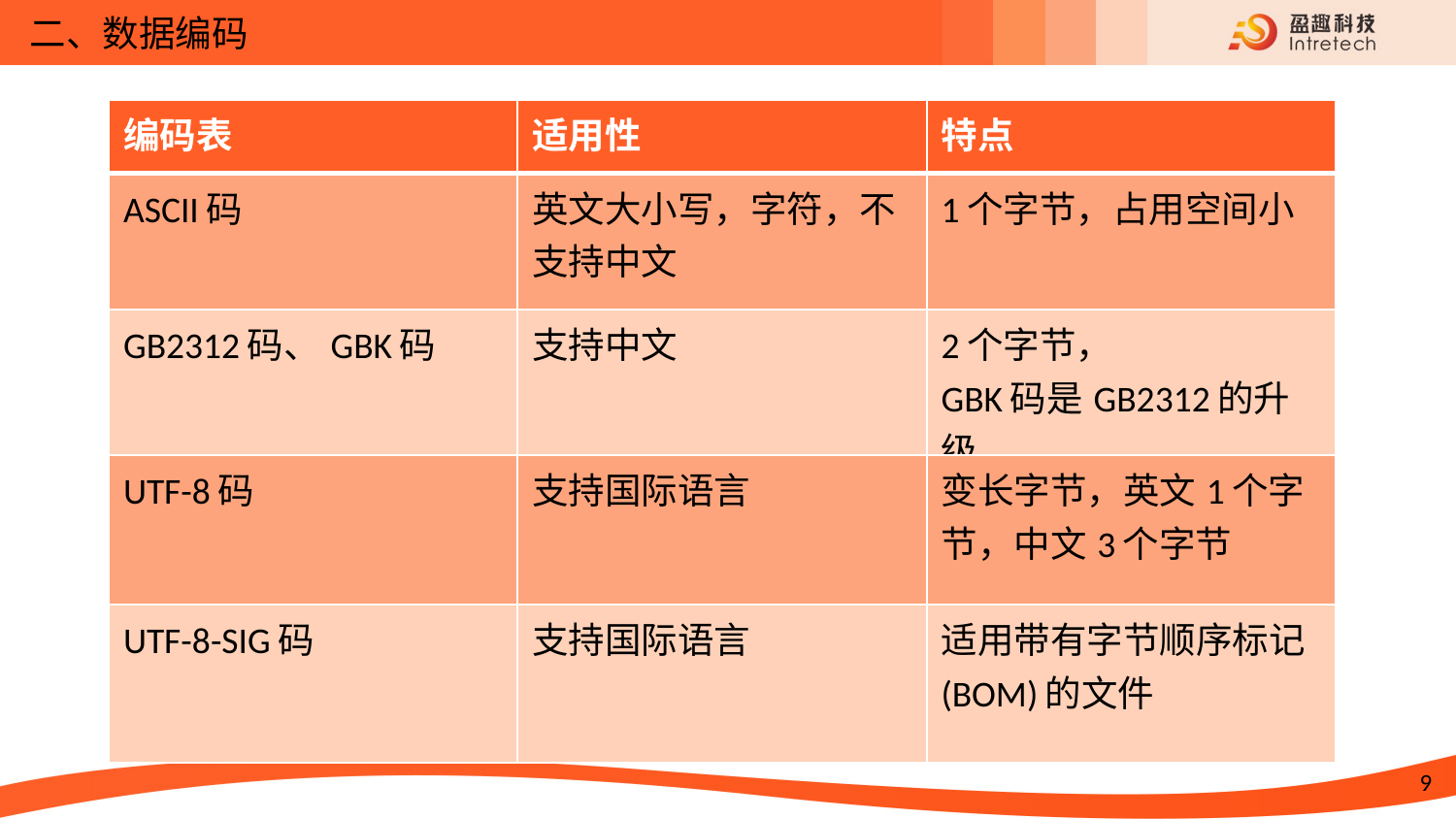

二、数据编码
| 编码表 | 适用性 | 特点 |
| --- | --- | --- |
| ASCII码 | 英文大小写，字符，不支持中文 | 1个字节，占用空间小 |
| GB2312码、GBK码 | 支持中文 | 2个字节， GBK码是GB2312的升级 |
| UTF-8码 | 支持国际语言 | 变长字节，英文1个字节，中文3个字节 |
| UTF-8-SIG码 | 支持国际语言 | 适用带有字节顺序标记(BOM)的文件 |